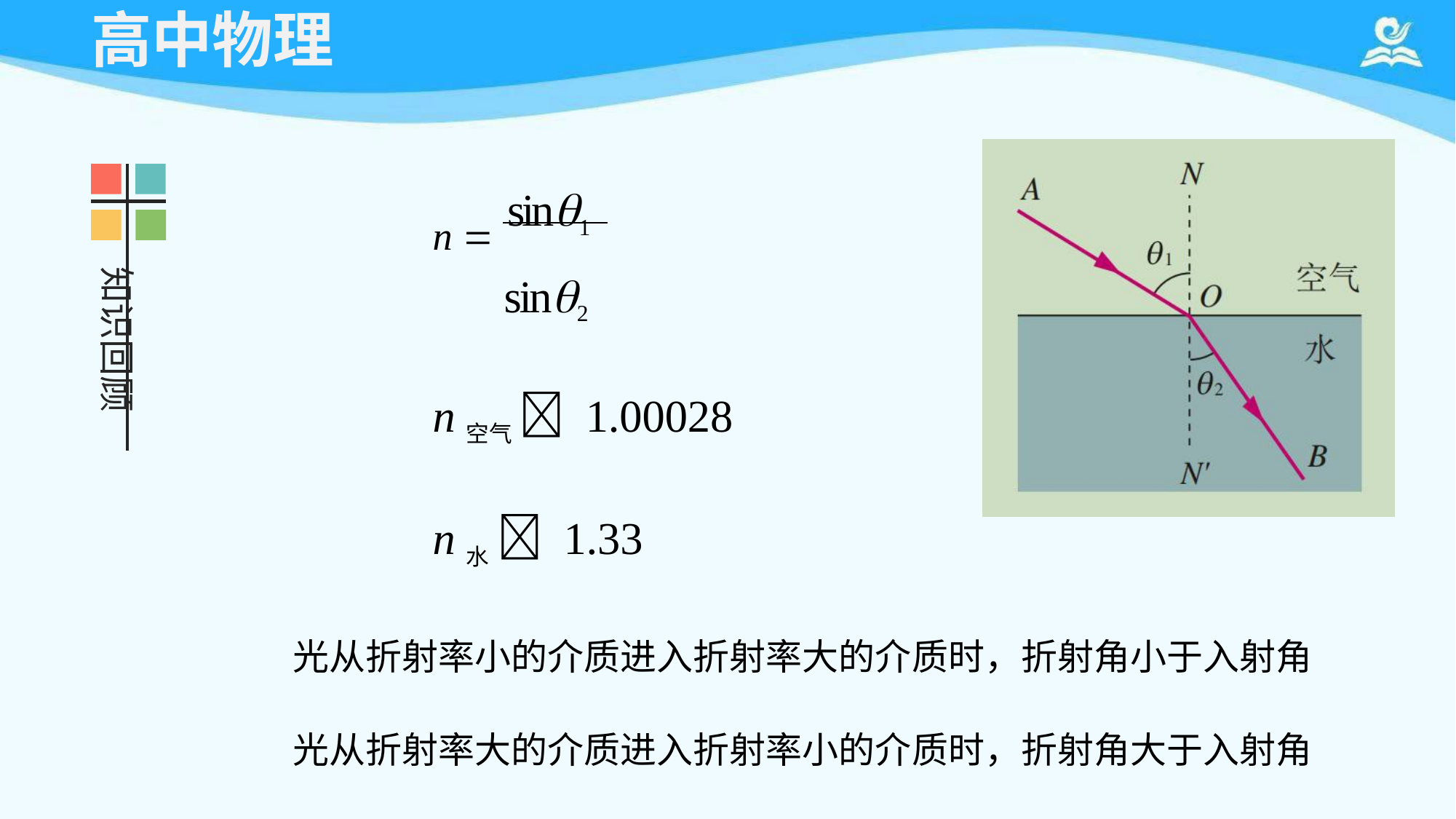

# 高中物理

n = sinθ1
sinθ2

n空气 = 1.00028

n水 = 1.33
光从折射率小的介质进入折射率大的介质时，折射角小于入射角 光从折射率大的介质进入折射率小的介质时，折射角大于入射角

知识回顾